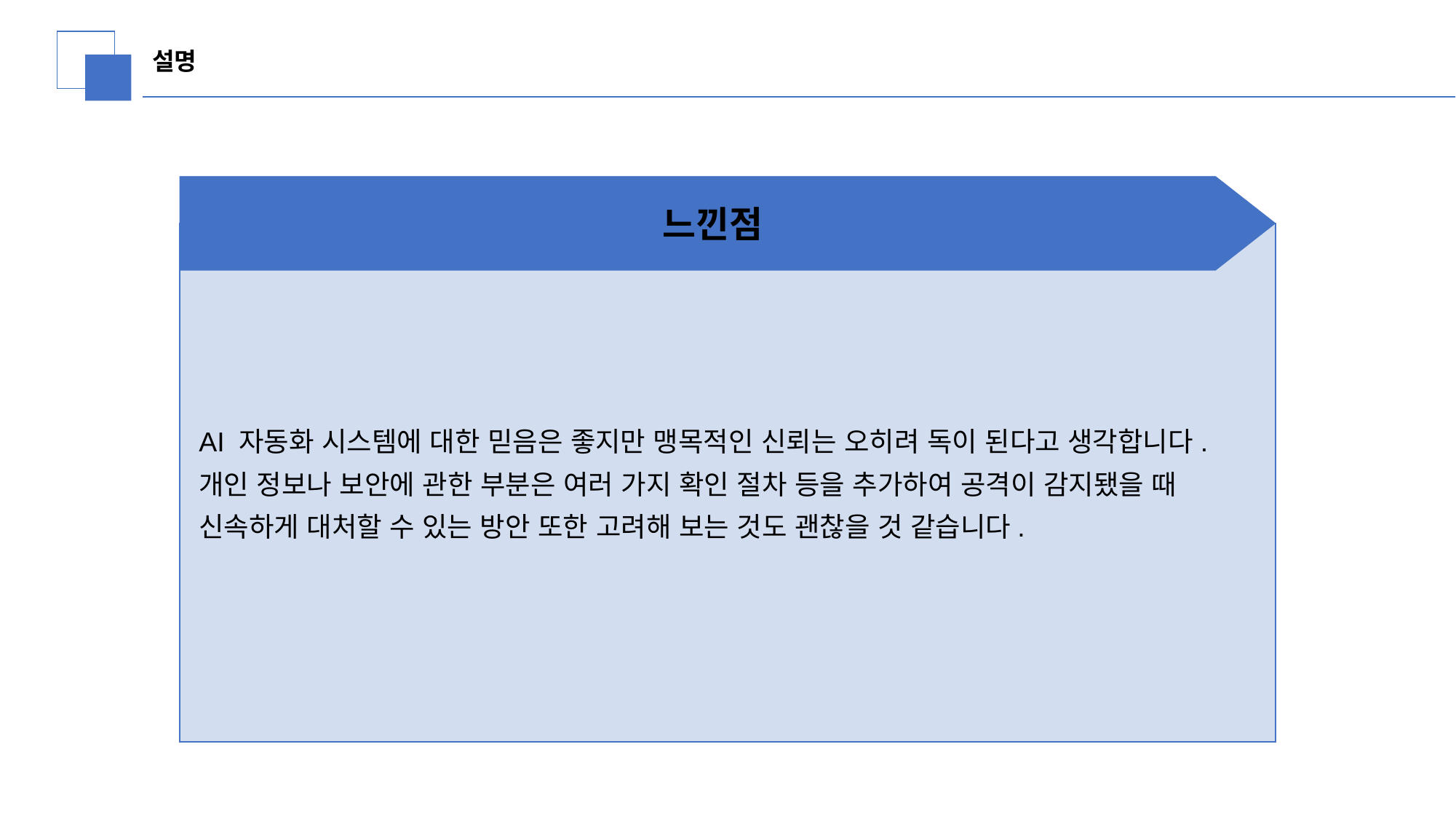

延迟符
# 설명
느낀점

AI 자동화 시스템에 대한 믿음은 좋지만 맹목적인 신뢰는 오히려 독이 된다고 생각합니다. 개인 정보나 보안에 관한 부분은 여러 가지 확인 절차 등을 추가하여 공격이 감지됐을 때 신속하게 대처할 수 있는 방안 또한 고려해 보는 것도 괜찮을 것 같습니다.